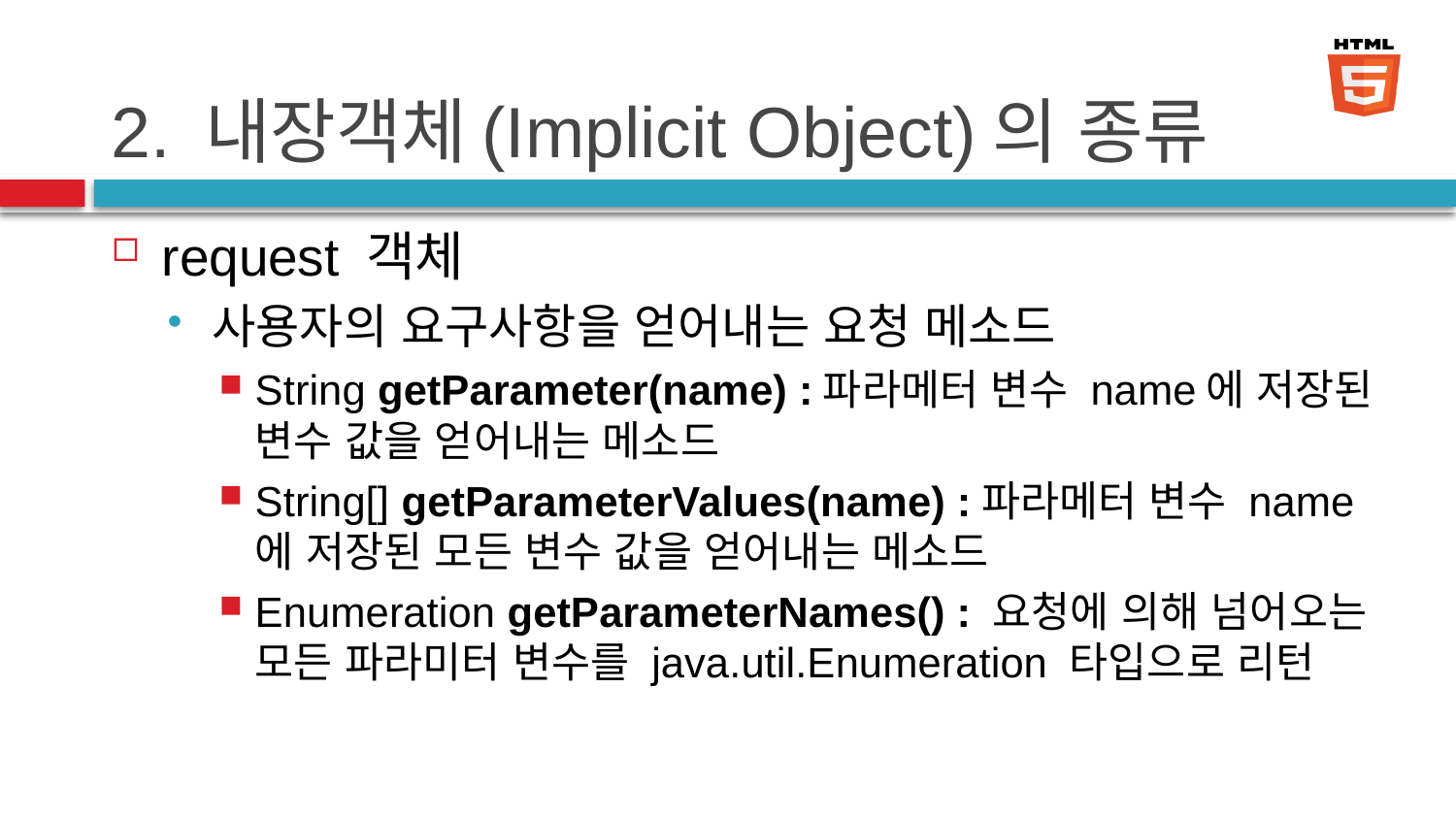

# 2. 내장객체(Implicit Object)의 종류
request 객체
사용자의 요구사항을 얻어내는 요청 메소드
String getParameter(name) :파라메터 변수 name에 저장된 변수 값을 얻어내는 메소드
String[] getParameterValues(name) :파라메터 변수 name에 저장된 모든 변수 값을 얻어내는 메소드
Enumeration getParameterNames() : 요청에 의해 넘어오는 모든 파라미터 변수를 java.util.Enumeration 타입으로 리턴